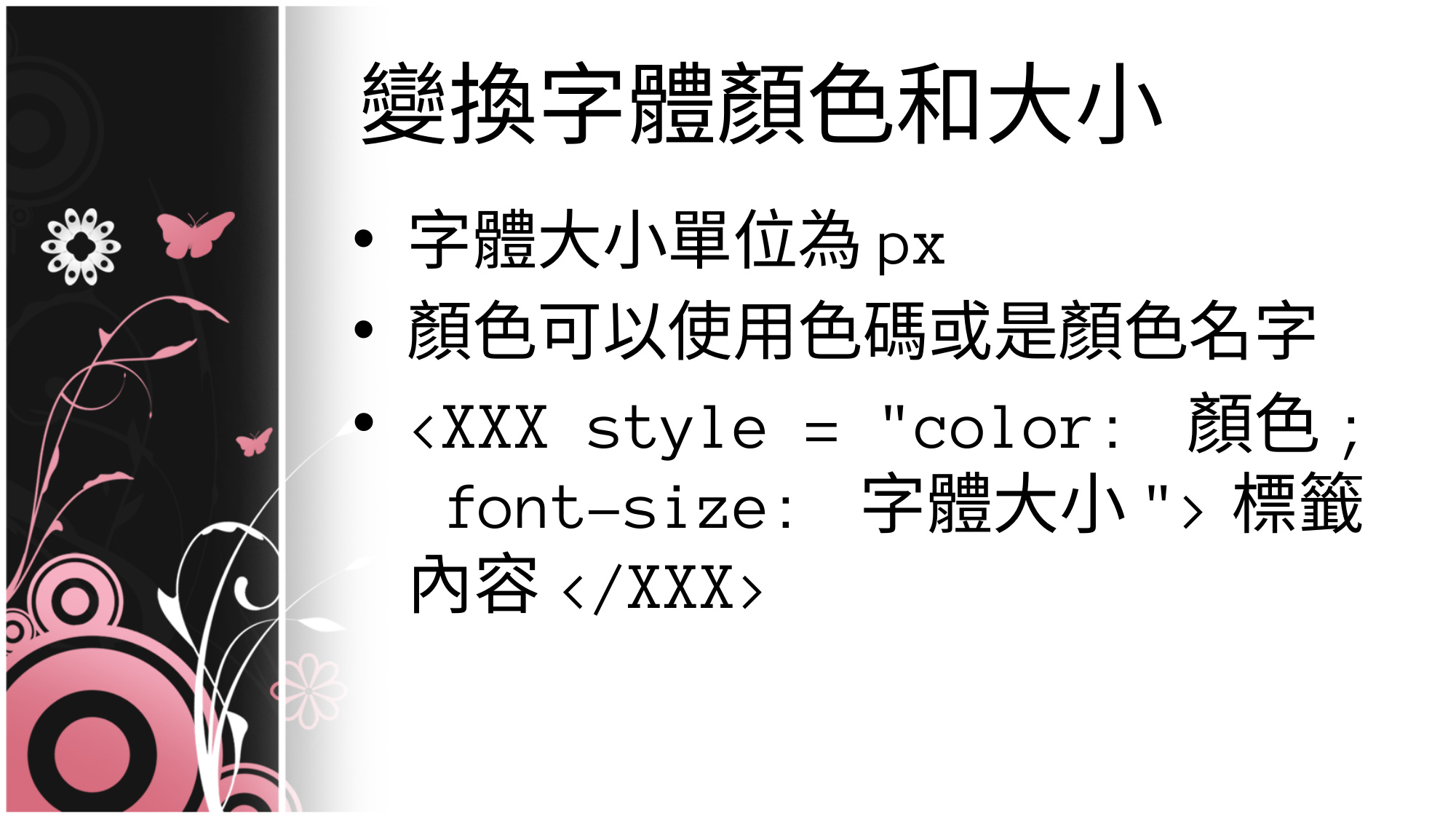

# 變換字體顏色和大小
字體大小單位為px
顏色可以使用色碼或是顏色名字
<XXX style = "color: 顏色; font-size: 字體大小">標籤內容</XXX>